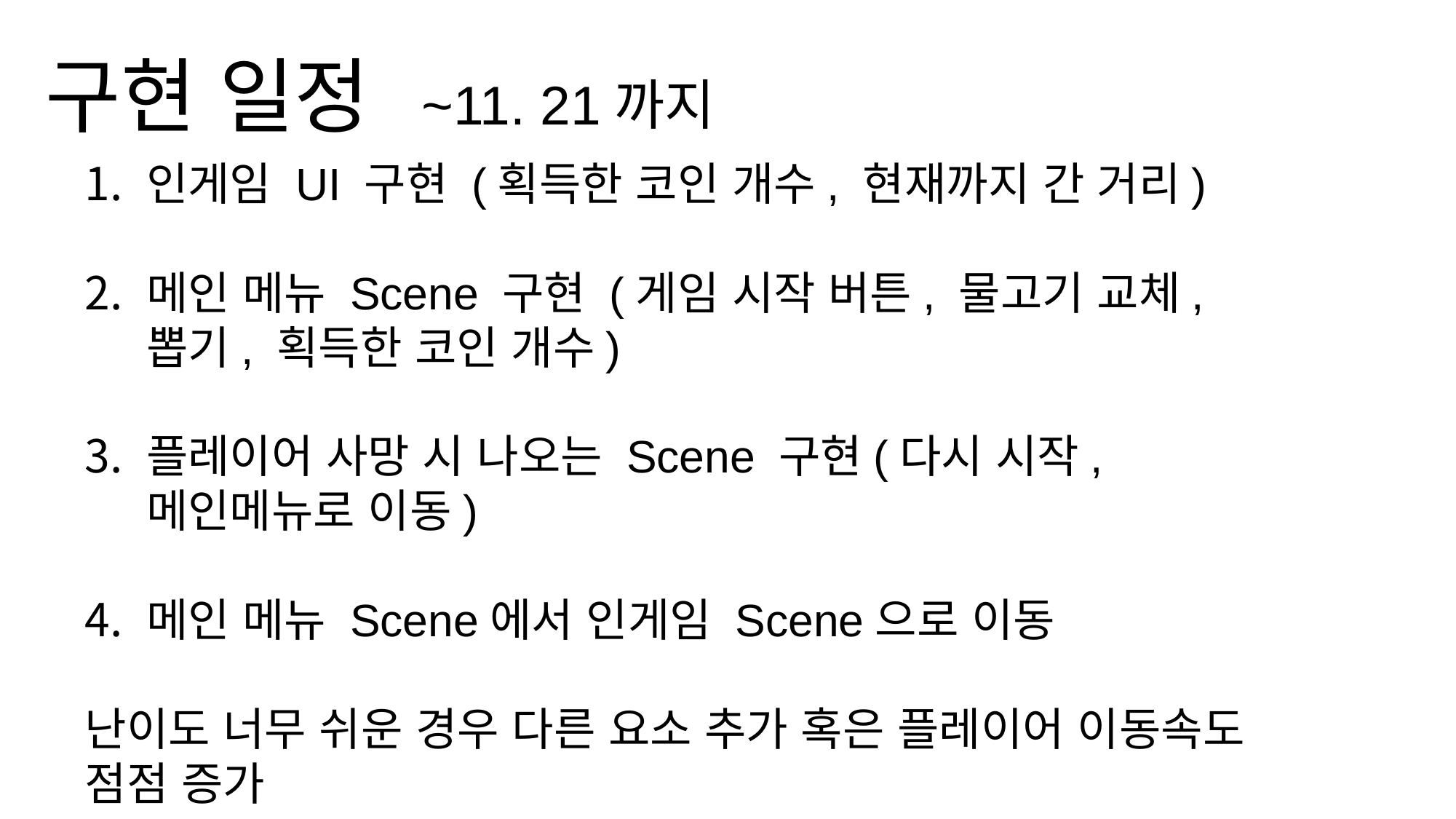

구현 일정
~11. 21까지

인게임 UI 구현 (획득한 코인 개수, 현재까지 간 거리)

메인 메뉴 Scene 구현 (게임 시작 버튼, 물고기 교체, 뽑기, 획득한 코인 개수)

플레이어 사망 시 나오는 Scene 구현(다시 시작, 메인메뉴로 이동)

메인 메뉴 Scene에서 인게임 Scene으로 이동

난이도 너무 쉬운 경우 다른 요소 추가 혹은 플레이어 이동속도 점점 증가